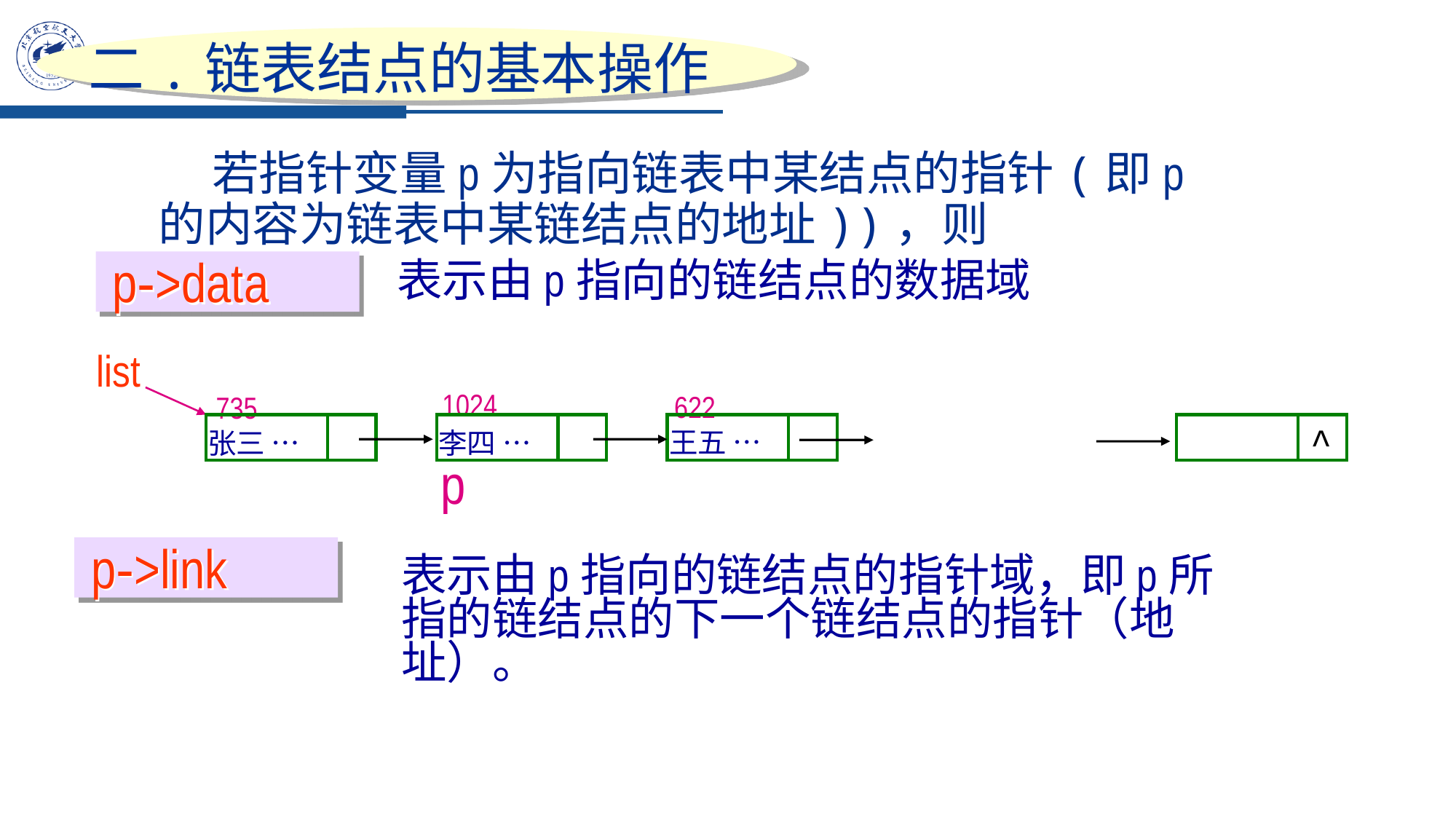

二.链表结点的基本操作
    若指针变量p为指向链表中某结点的指针(即p
的内容为链表中某链结点的地址))，则
p->data

表示由p指向的链结点的数据域
list
1024
622
735

…
^

王五 …
张三 …
李四 …

p
X = p->data； X = “李四”；

p->link

表示由p指向的链结点的指针域，即p所指的链结点的下一个链结点的指针（地址）。